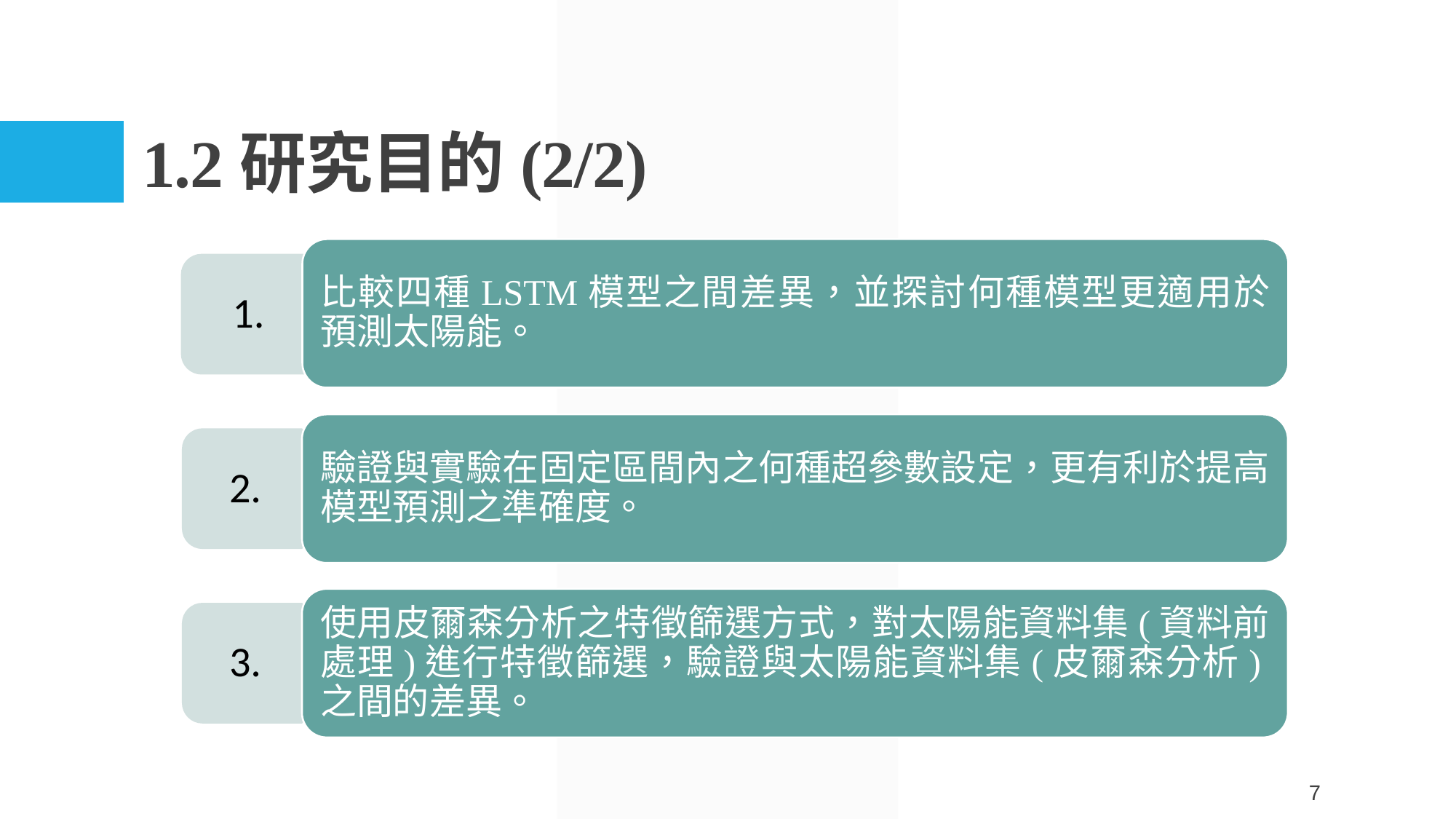

# 1.2研究目的(2/2)
比較四種LSTM模型之間差異，並探討何種模型更適用於預測太陽能。
1.
驗證與實驗在固定區間內之何種超參數設定，更有利於提高模型預測之準確度。
2.
使用皮爾森分析之特徵篩選方式，對太陽能資料集(資料前處理)進行特徵篩選，驗證與太陽能資料集(皮爾森分析)之間的差異。
3.
7